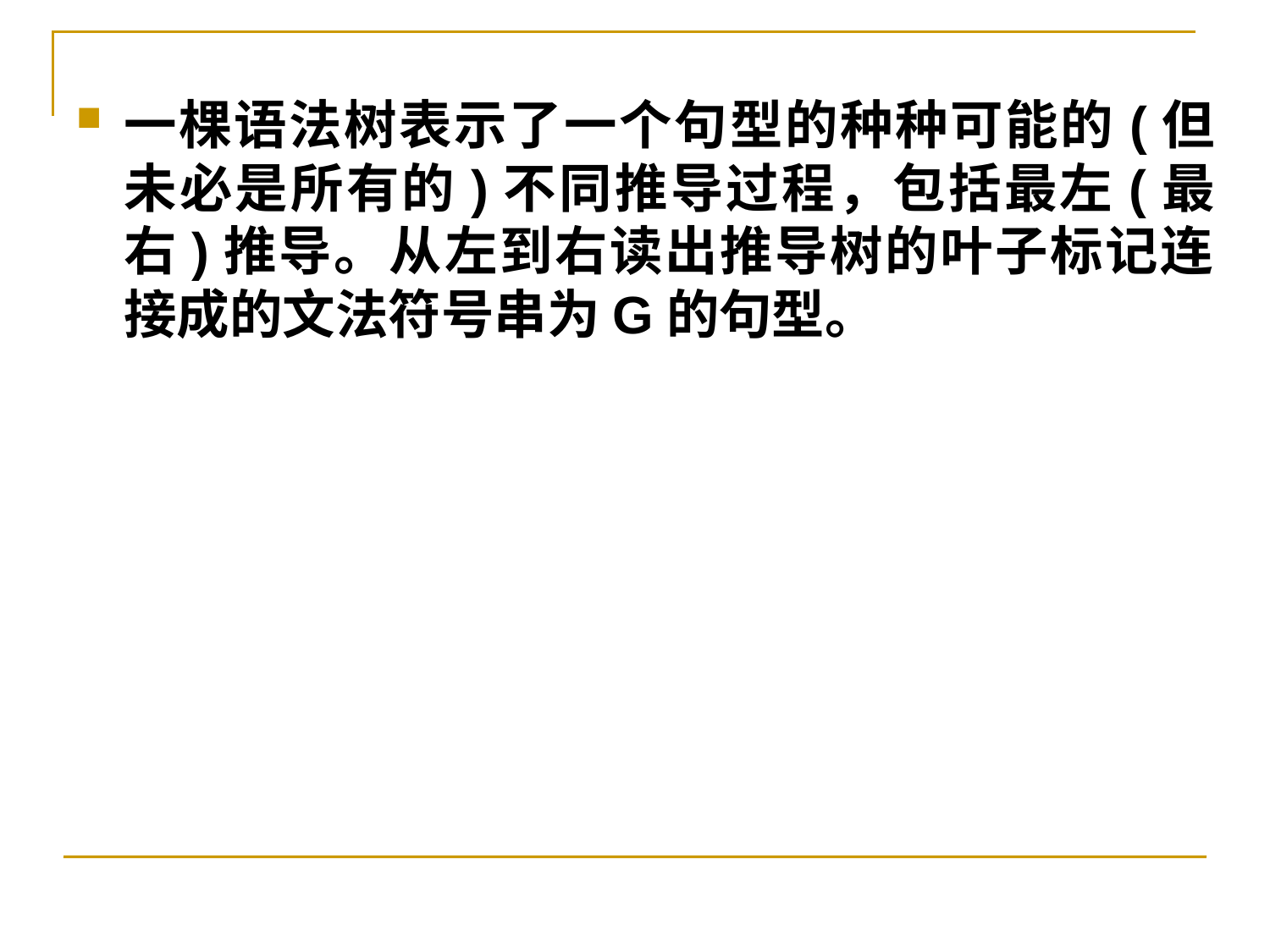

一棵语法树表示了一个句型的种种可能的(但未必是所有的)不同推导过程，包括最左(最右)推导。从左到右读出推导树的叶子标记连接成的文法符号串为G的句型。